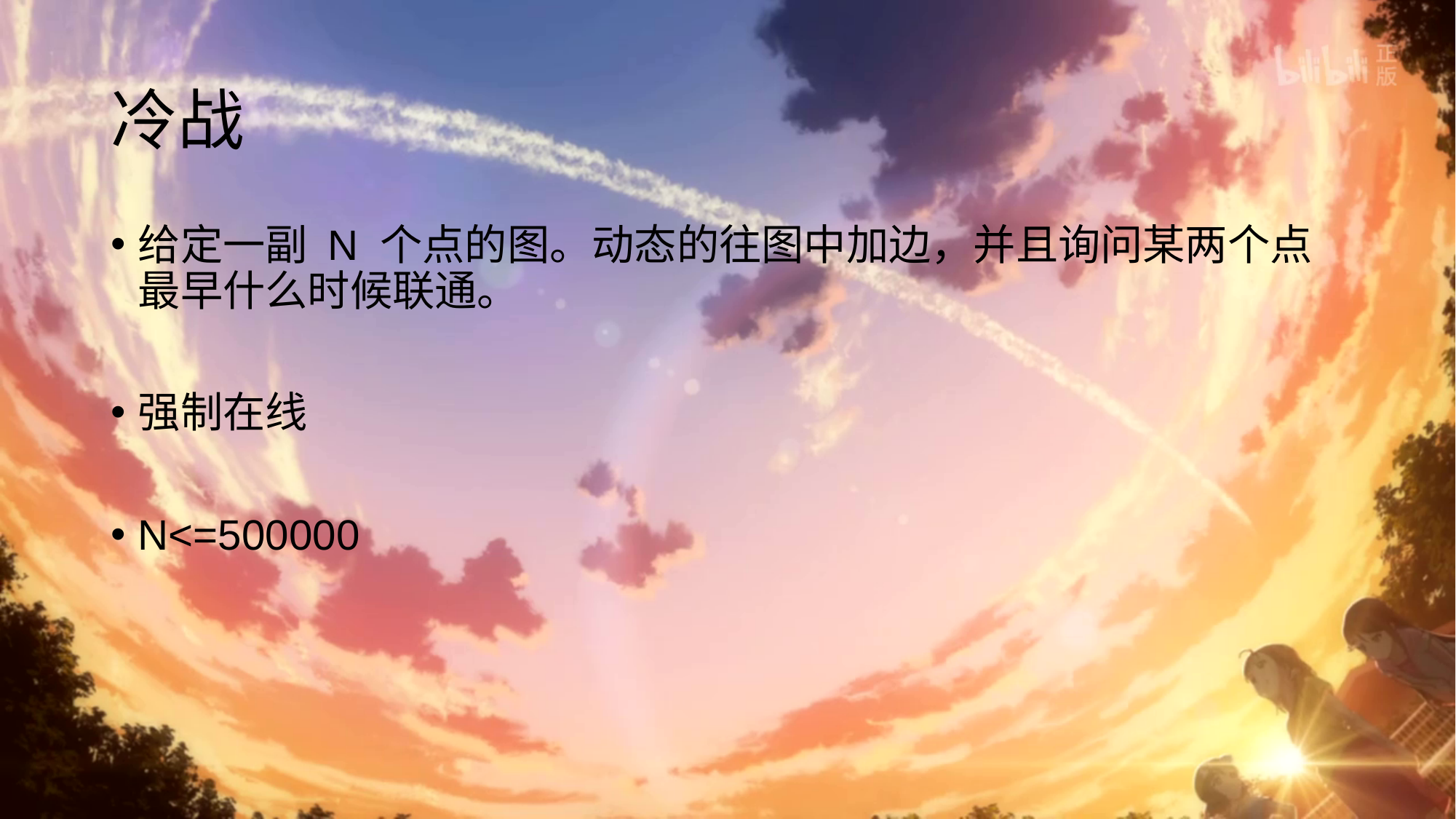

# 冷战
给定一副 N 个点的图。动态的往图中加边，并且询问某两个点最早什么时候联通。

强制在线

N<=500000